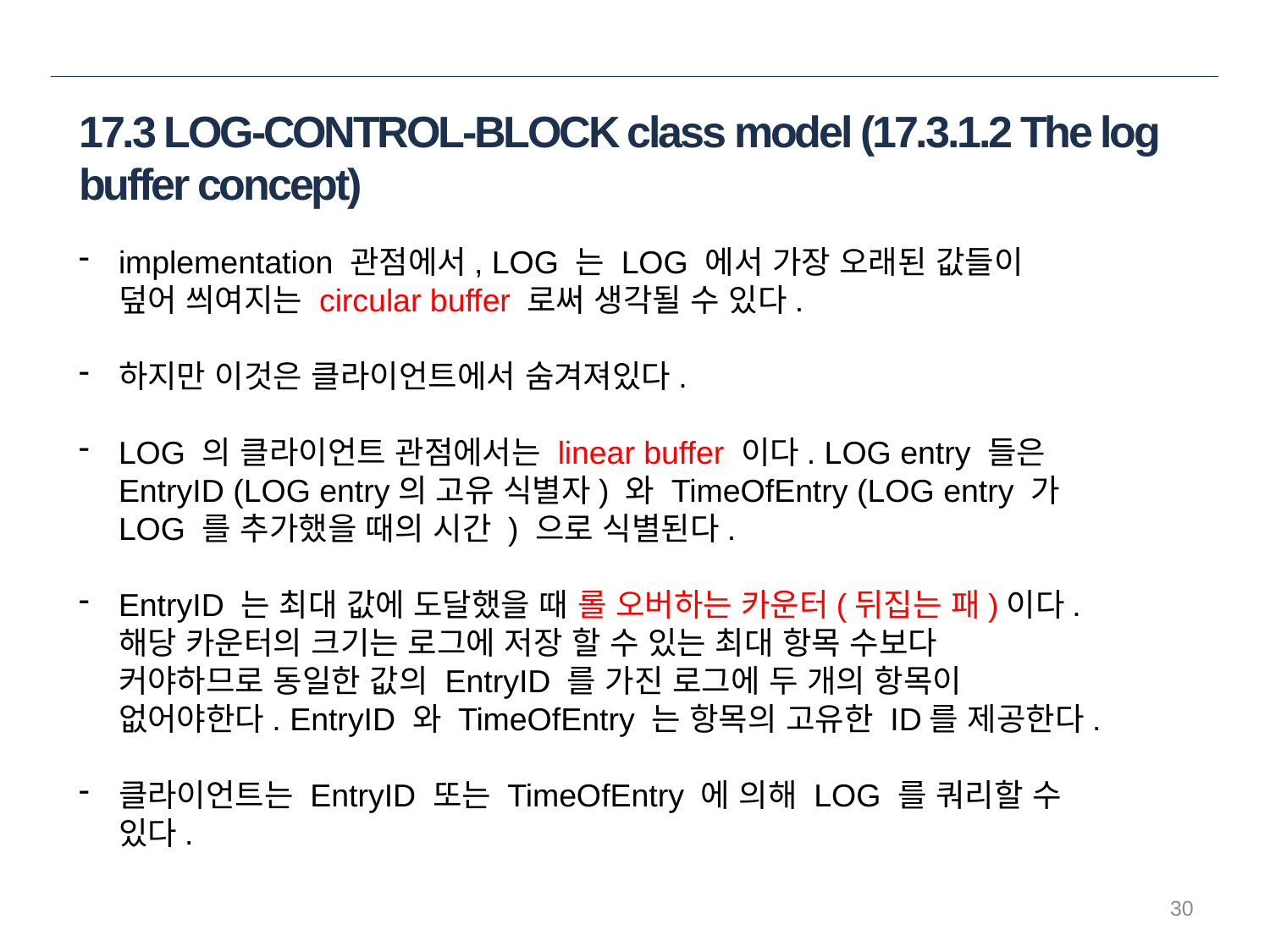

17.3 LOG-CONTROL-BLOCK class model (17.3.1.2 The log buffer concept)
implementation 관점에서, LOG 는 LOG 에서 가장 오래된 값들이 덮어 씌여지는 circular buffer 로써 생각될 수 있다.

하지만 이것은 클라이언트에서 숨겨져있다.

LOG 의 클라이언트 관점에서는 linear buffer 이다. LOG entry 들은 EntryID (LOG entry의 고유 식별자) 와 TimeOfEntry (LOG entry 가 LOG 를 추가했을 때의 시간 ) 으로 식별된다.

EntryID 는 최대 값에 도달했을 때 롤 오버하는 카운터(뒤집는 패)이다. 해당 카운터의 크기는 로그에 저장 할 수 있는 최대 항목 수보다 커야하므로 동일한 값의 EntryID 를 가진 로그에 두 개의 항목이 없어야한다. EntryID 와 TimeOfEntry 는 항목의 고유한 ID를 제공한다.

클라이언트는 EntryID 또는 TimeOfEntry 에 의해 LOG 를 쿼리할 수 있다.
30